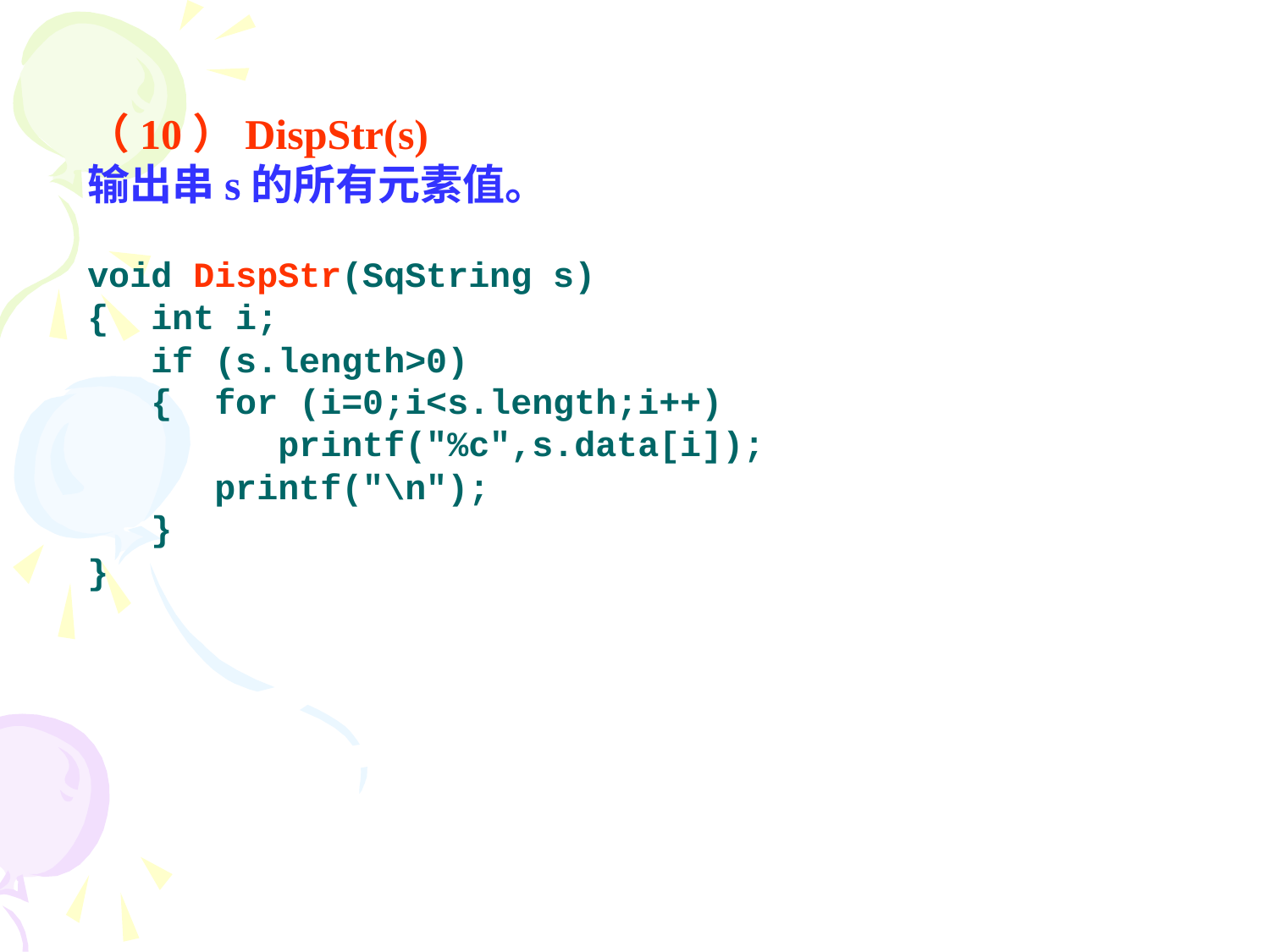

（10）DispStr(s)
输出串s的所有元素值。
void DispStr(SqString s)
{  int i;
   if (s.length>0)
   {  for (i=0;i<s.length;i++)
	   printf("%c",s.data[i]);
	printf("\n");
   }
}